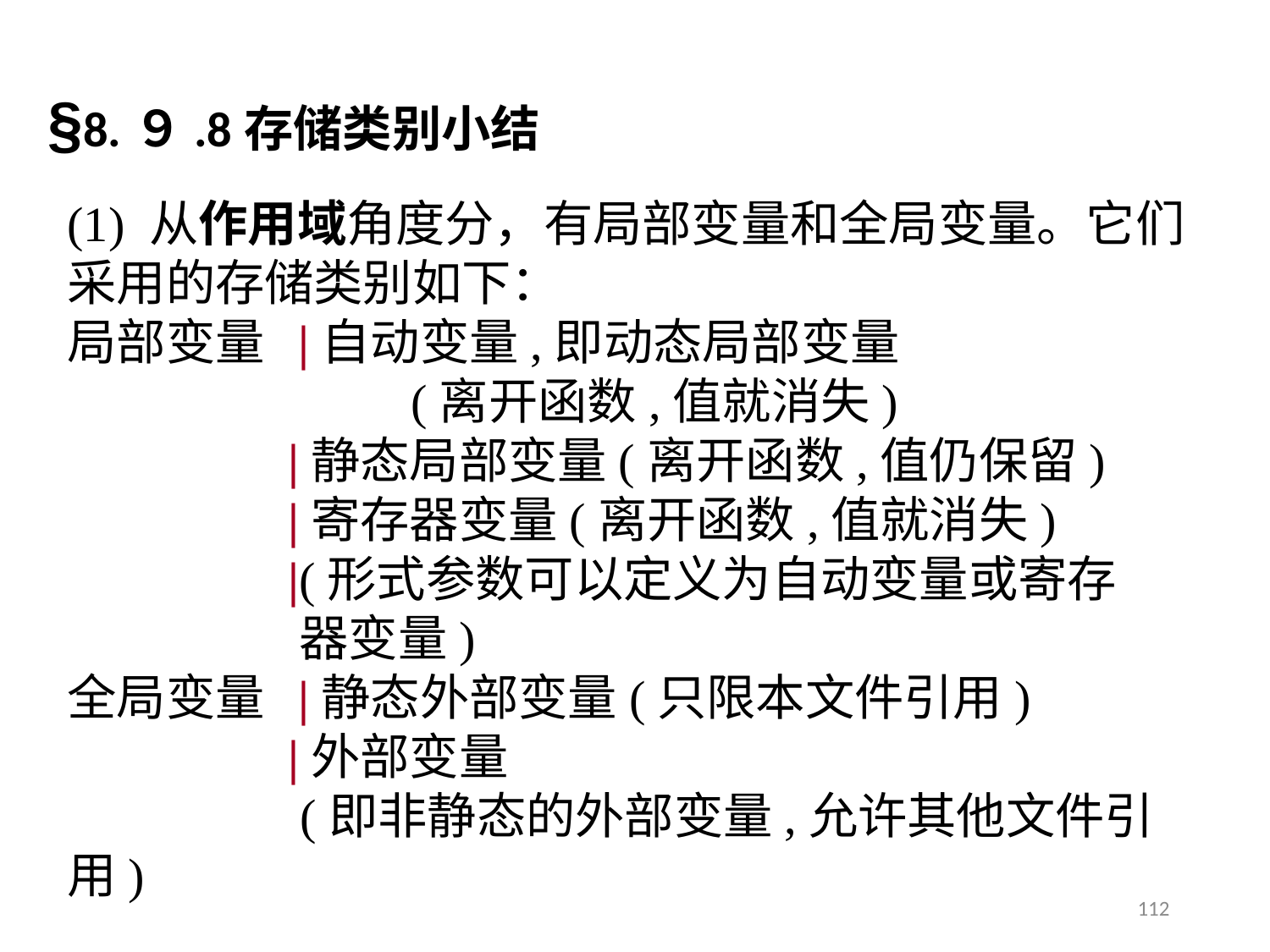

§8.９.8存储类别小结
(1) 从作用域角度分，有局部变量和全局变量。它们采用的存储类别如下：
局部变量  |自动变量,即动态局部变量
                            (离开函数,值就消失)
                  |静态局部变量(离开函数,值仍保留)
                  |寄存器变量(离开函数,值就消失)
                  |(形式参数可以定义为自动变量或寄存
                    器变量)
全局变量  |静态外部变量(只限本文件引用)
                  |外部变量
                   (即非静态的外部变量,允许其他文件引用)
112